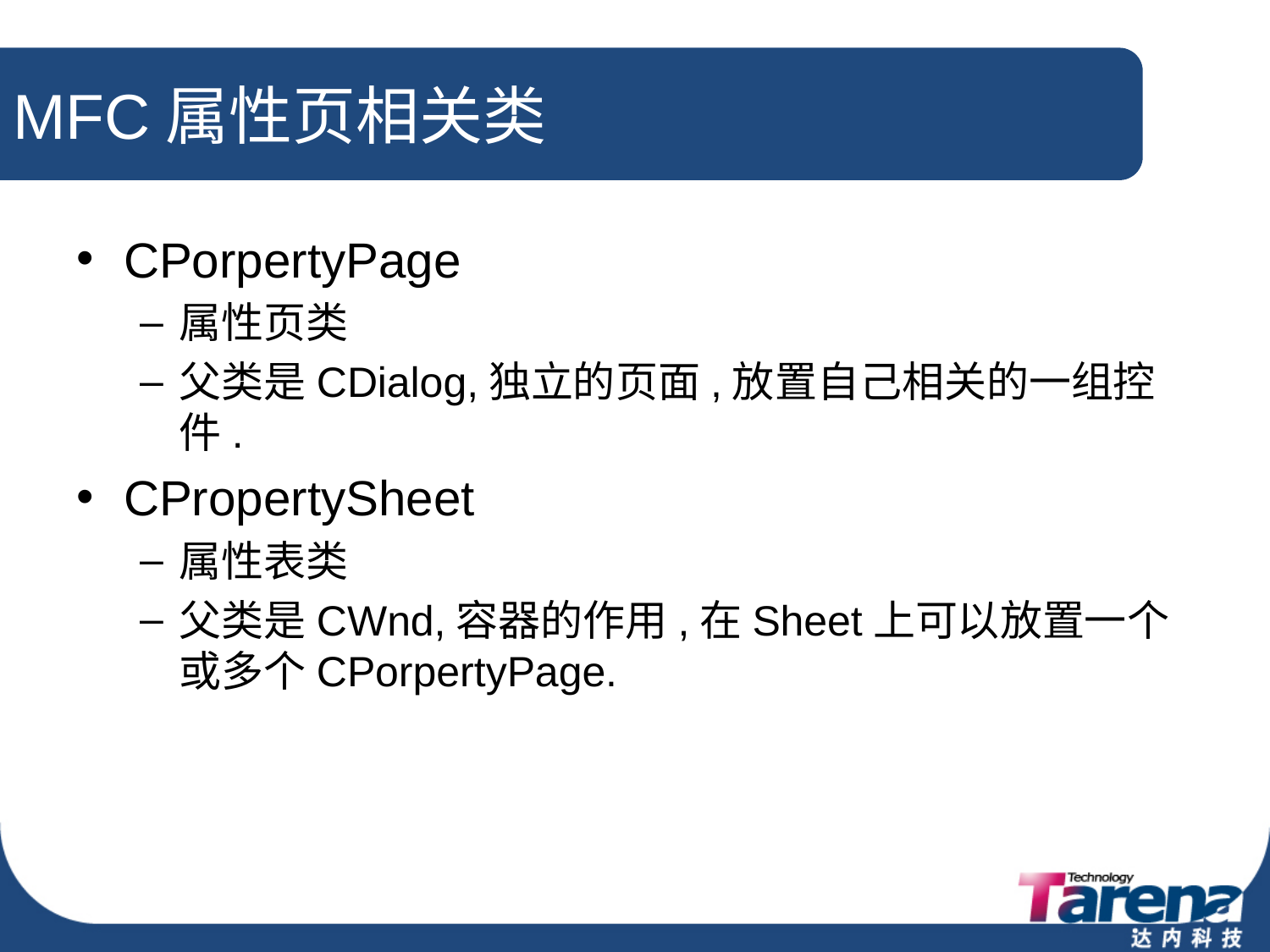

# MFC属性页相关类
CPorpertyPage
属性页类
父类是CDialog,独立的页面,放置自己相关的一组控件.
CPropertySheet
属性表类
父类是CWnd,容器的作用,在Sheet上可以放置一个或多个CPorpertyPage.